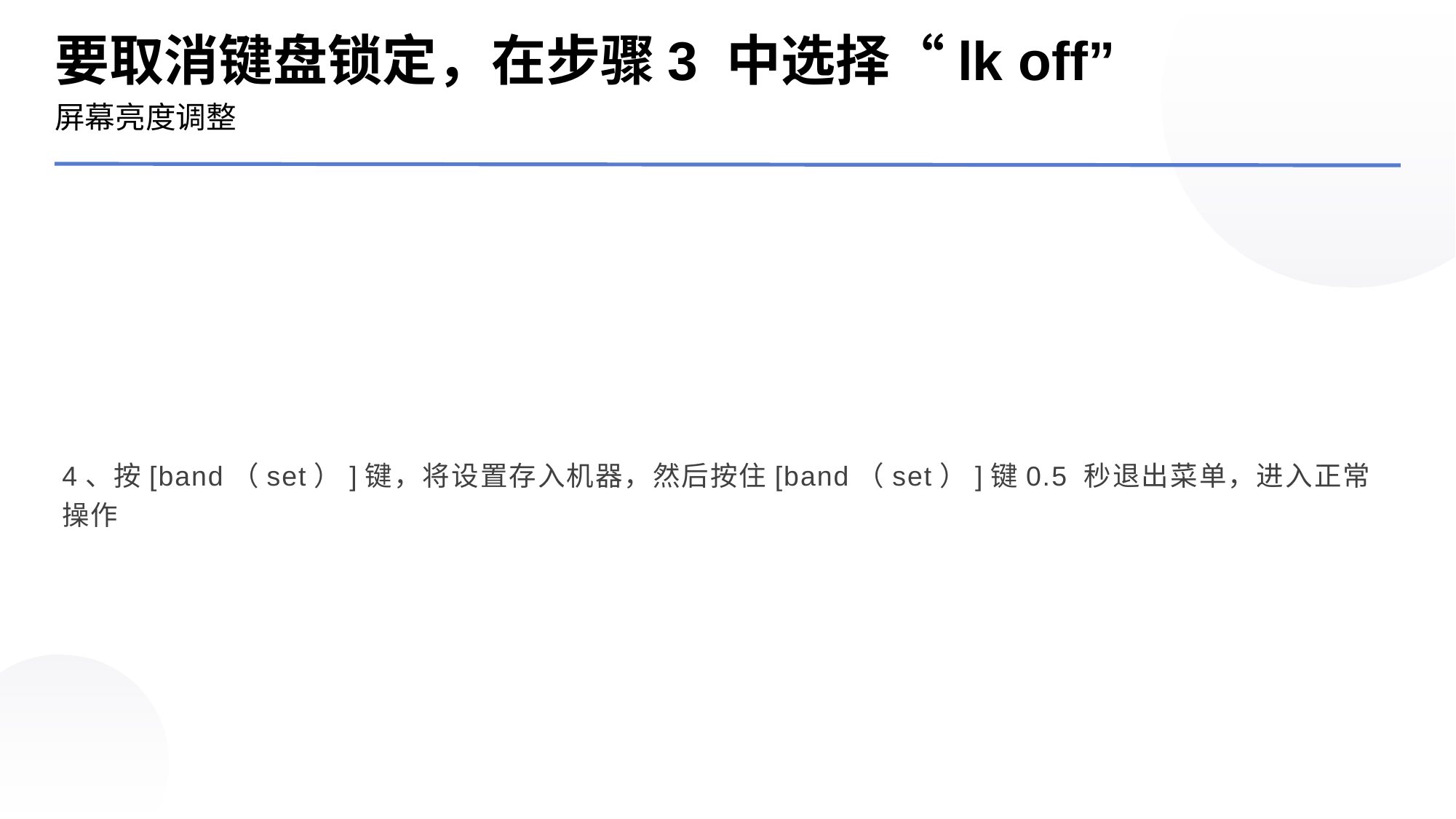

要取消键盘锁定，在步骤3 中选择“lk off”
屏幕亮度调整
4、按[band（set）]键，将设置存入机器，然后按住[band（set）]键0.5 秒退出菜单，进入正常操作